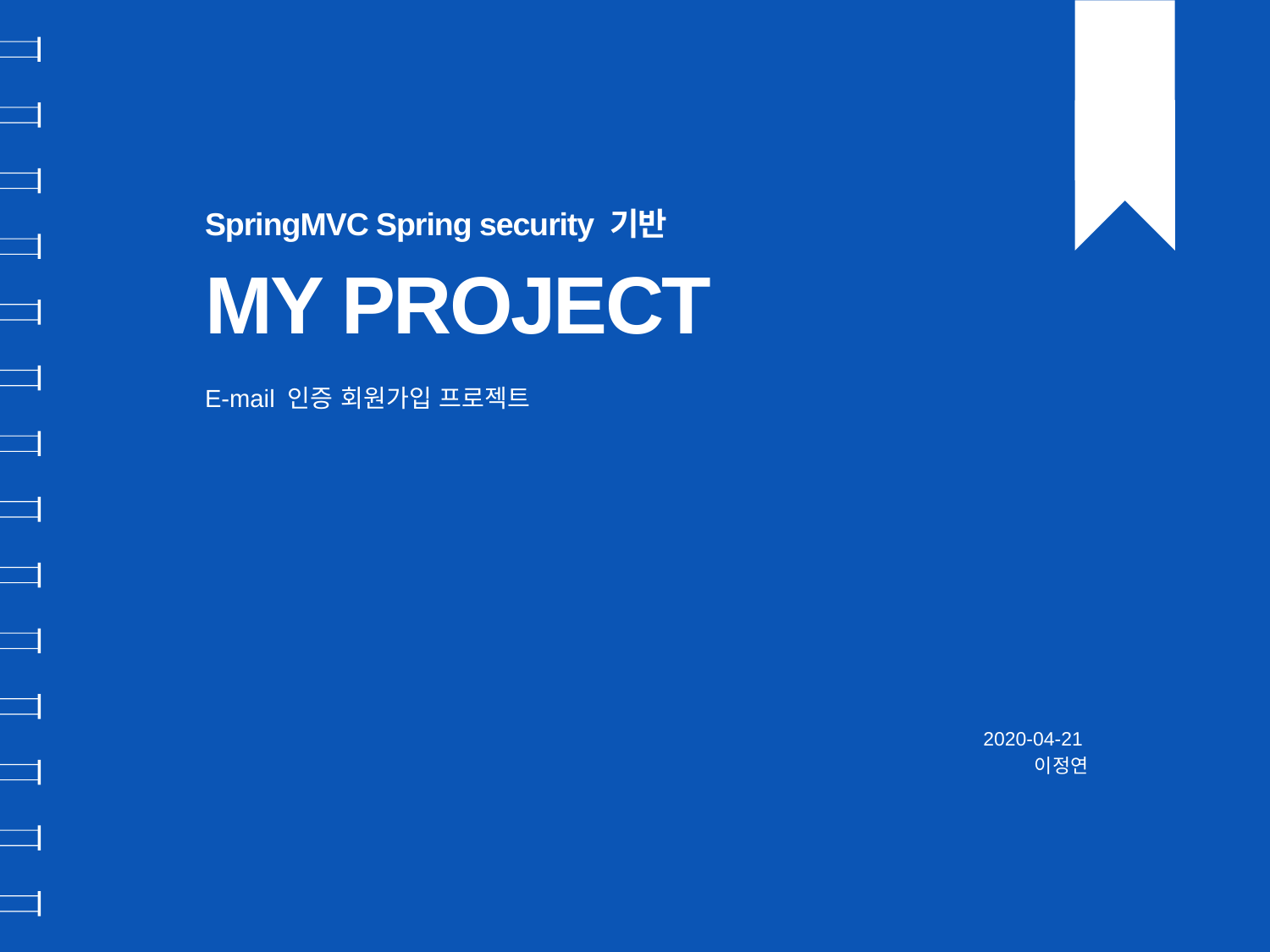

SpringMVC Spring security 기반
MY PROJECT
E-mail 인증 회원가입 프로젝트

2020-04-21
이정연